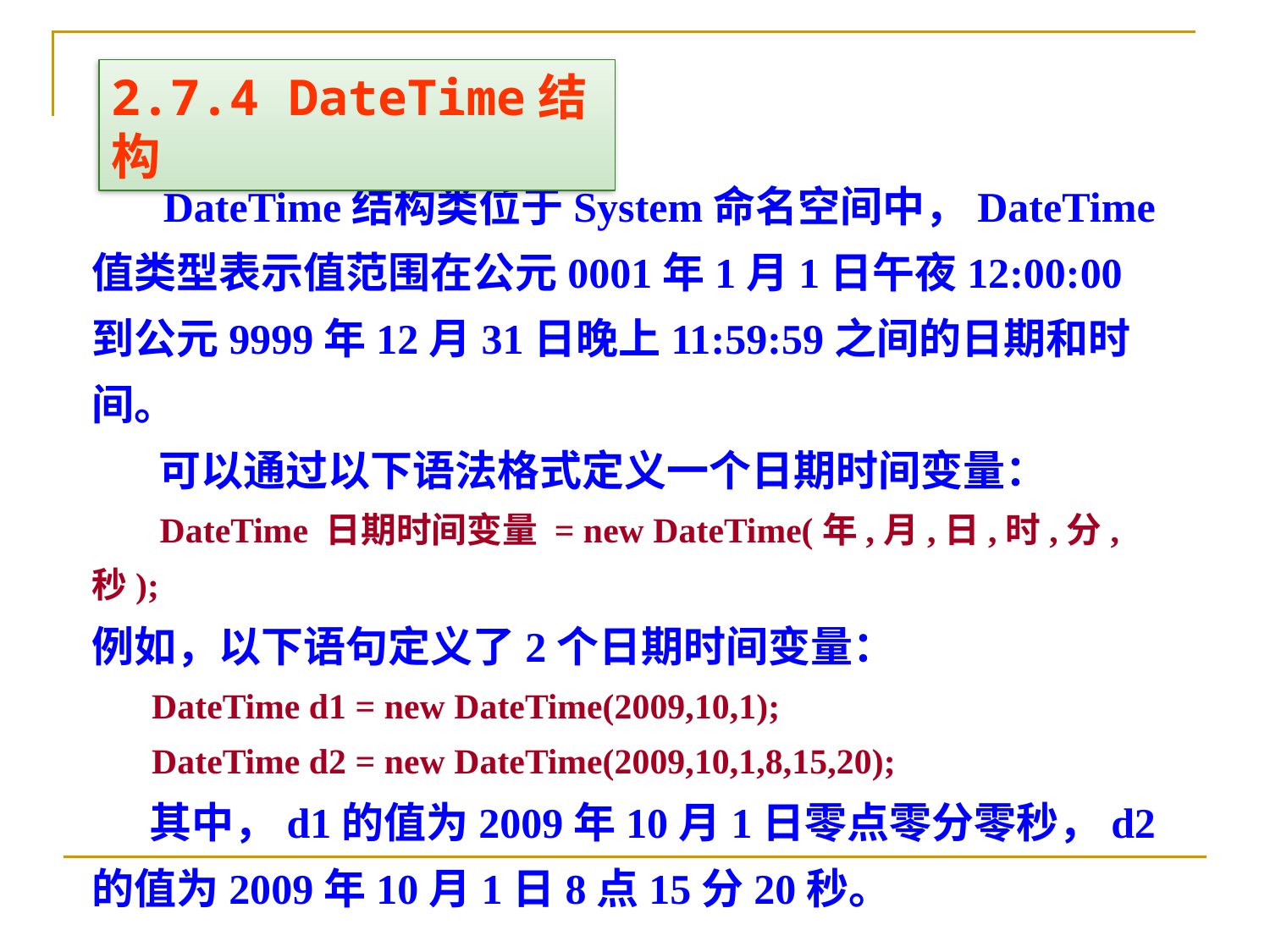

2.7.4 DateTime结构
　  DateTime结构类位于System命名空间中，DateTime值类型表示值范围在公元0001年1月1日午夜12:00:00到公元9999年12月31日晚上11:59:59之间的日期和时间。
      可以通过以下语法格式定义一个日期时间变量：
　   DateTime 日期时间变量 = new DateTime(年,月,日,时,分,秒);
例如，以下语句定义了2个日期时间变量：
　  DateTime d1 = new DateTime(2009,10,1);
　  DateTime d2 = new DateTime(2009,10,1,8,15,20);
     其中，d1的值为2009年10月1日零点零分零秒，d2的值为2009年10月1日8点15分20秒。